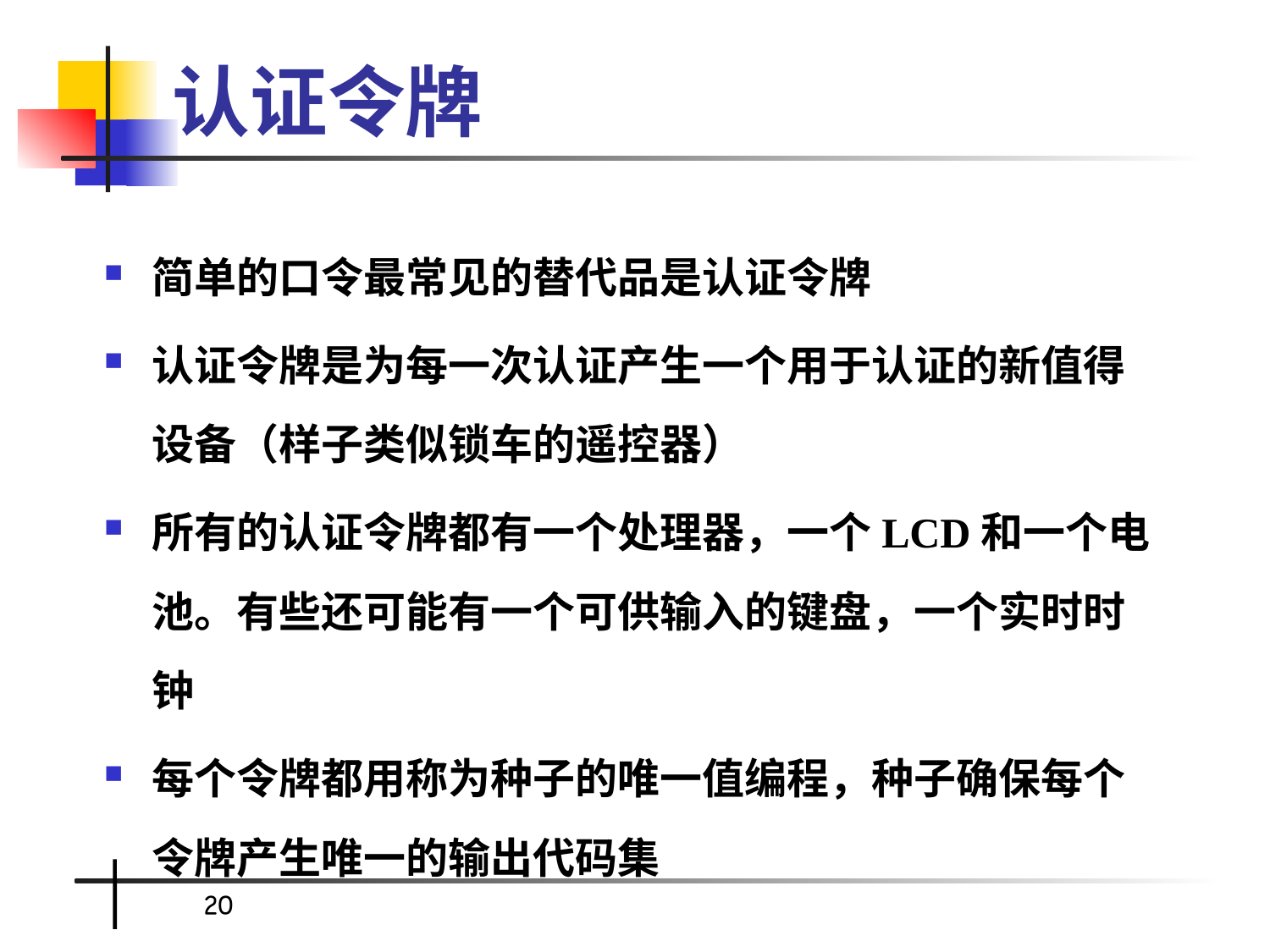

# 认证令牌
简单的口令最常见的替代品是认证令牌
认证令牌是为每一次认证产生一个用于认证的新值得设备（样子类似锁车的遥控器）
所有的认证令牌都有一个处理器，一个LCD和一个电池。有些还可能有一个可供输入的键盘，一个实时时钟
每个令牌都用称为种子的唯一值编程，种子确保每个令牌产生唯一的输出代码集
20